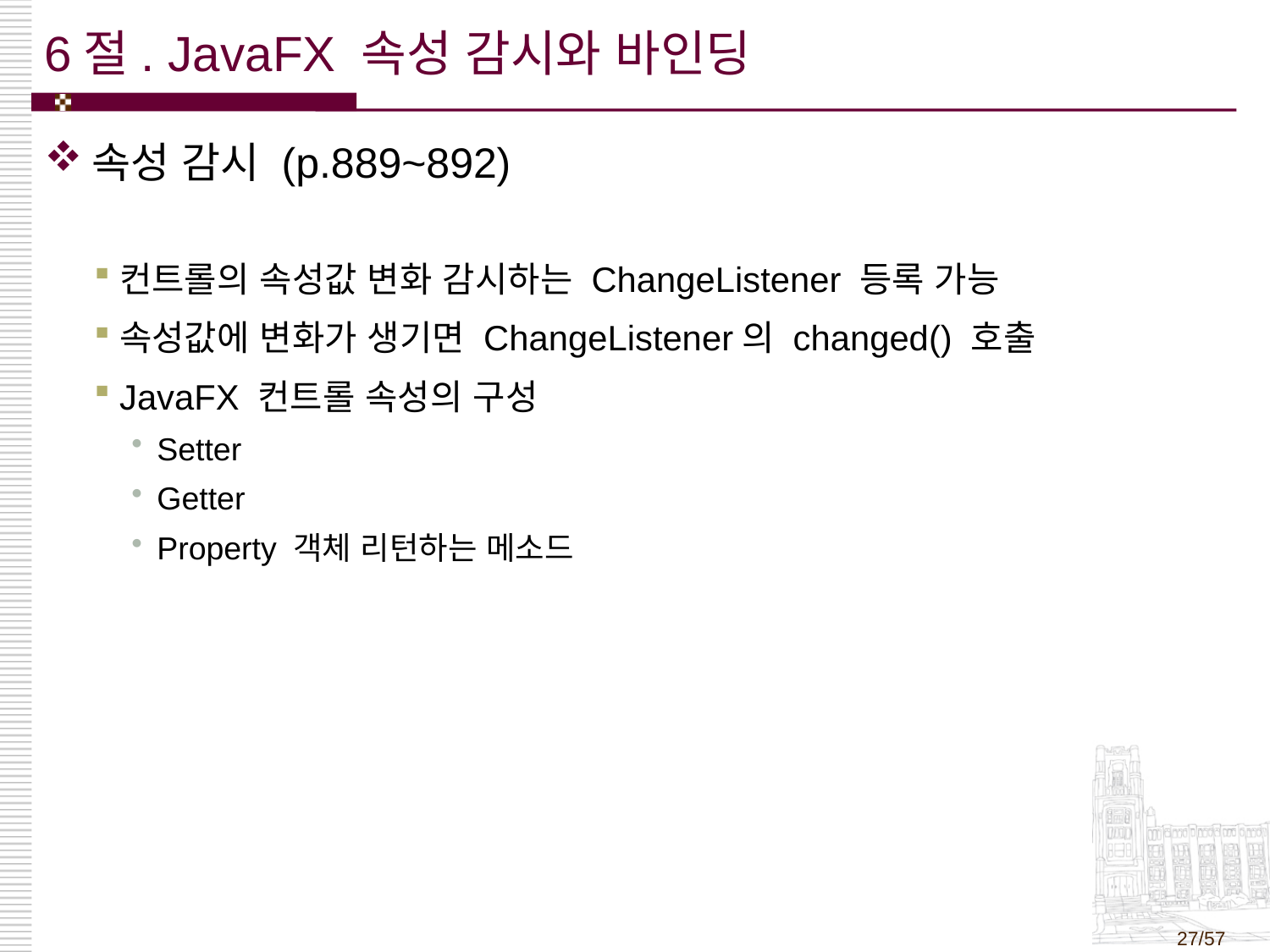

# 6절. JavaFX 속성 감시와 바인딩
속성 감시 (p.889~892)

컨트롤의 속성값 변화 감시하는 ChangeListener 등록 가능
속성값에 변화가 생기면 ChangeListener의 changed() 호출
JavaFX 컨트롤 속성의 구성
Setter
Getter
Property 객체 리턴하는 메소드